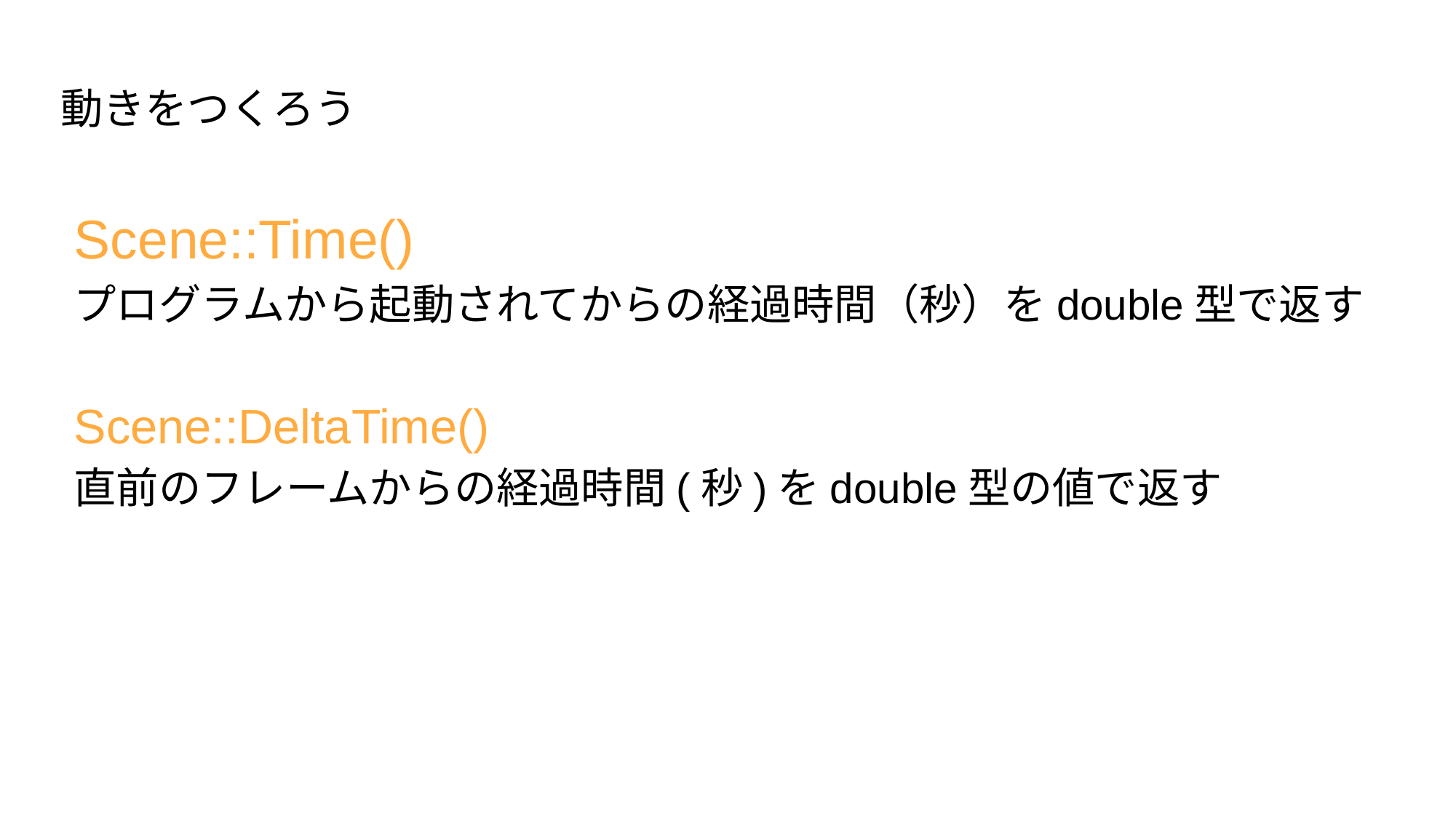

# 動きをつくろう
Scene::Time()
プログラムから起動されてからの経過時間（秒）をdouble型で返す

Scene::DeltaTime()
直前のフレームからの経過時間(秒)をdouble型の値で返す